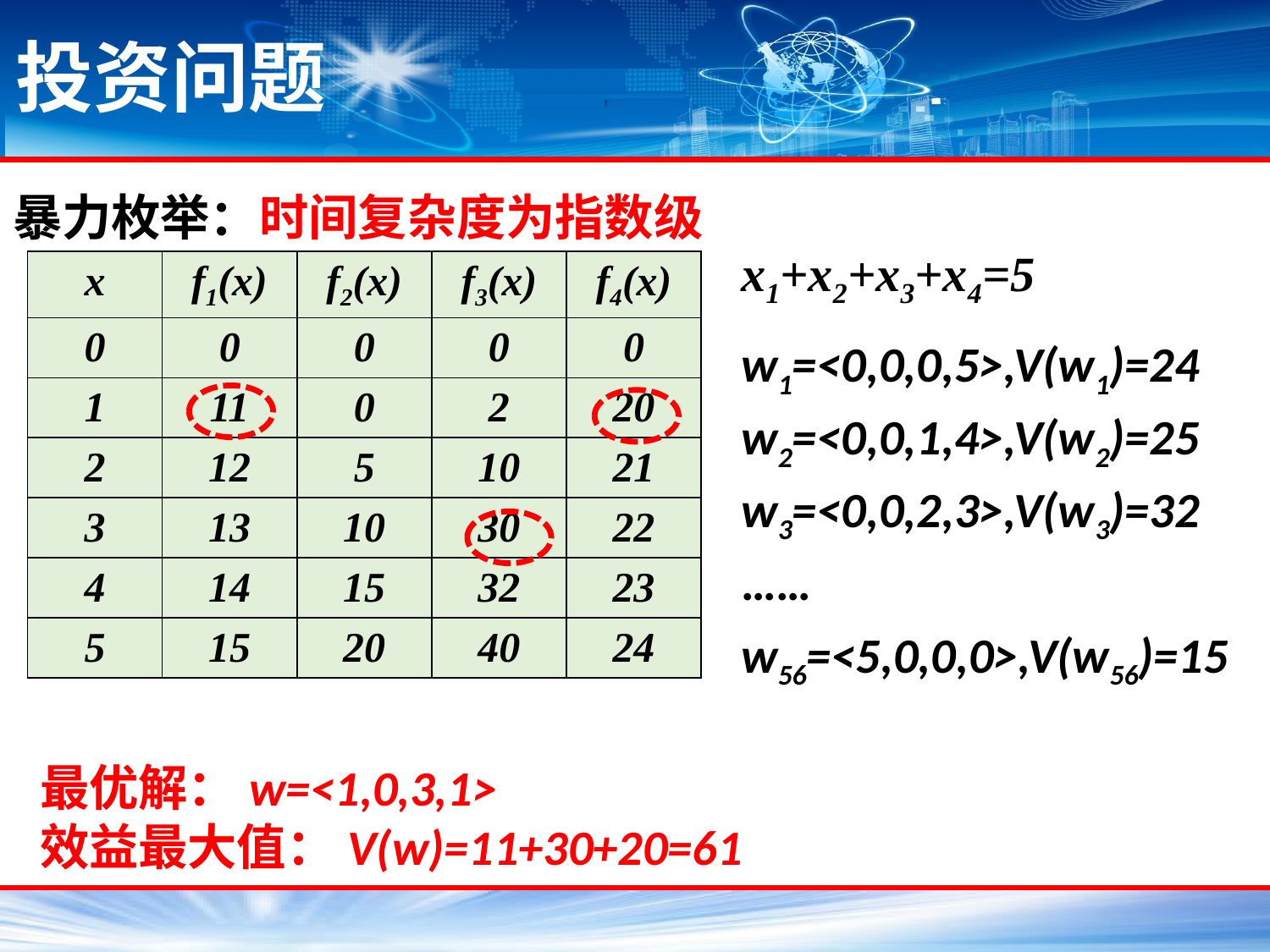

# 投资问题
暴力枚举：时间复杂度为指数级
x1+x2+x3+x4=5
| x | f1(x) | f2(x) | f3(x) | f4(x) |
| --- | --- | --- | --- | --- |
| 0 | 0 | 0 | 0 | 0 |
| 1 | 11 | 0 | 2 | 20 |
| 2 | 12 | 5 | 10 | 21 |
| 3 | 13 | 10 | 30 | 22 |
| 4 | 14 | 15 | 32 | 23 |
| 5 | 15 | 20 | 40 | 24 |
w1=<0,0,0,5>,V(w1)=24

w2=<0,0,1,4>,V(w2)=25
w3=<0,0,2,3>,V(w3)=32

……
w56=<5,0,0,0>,V(w56)=15
最优解：w=<1,0,3,1>
效益最大值：V(w)=11+30+20=61